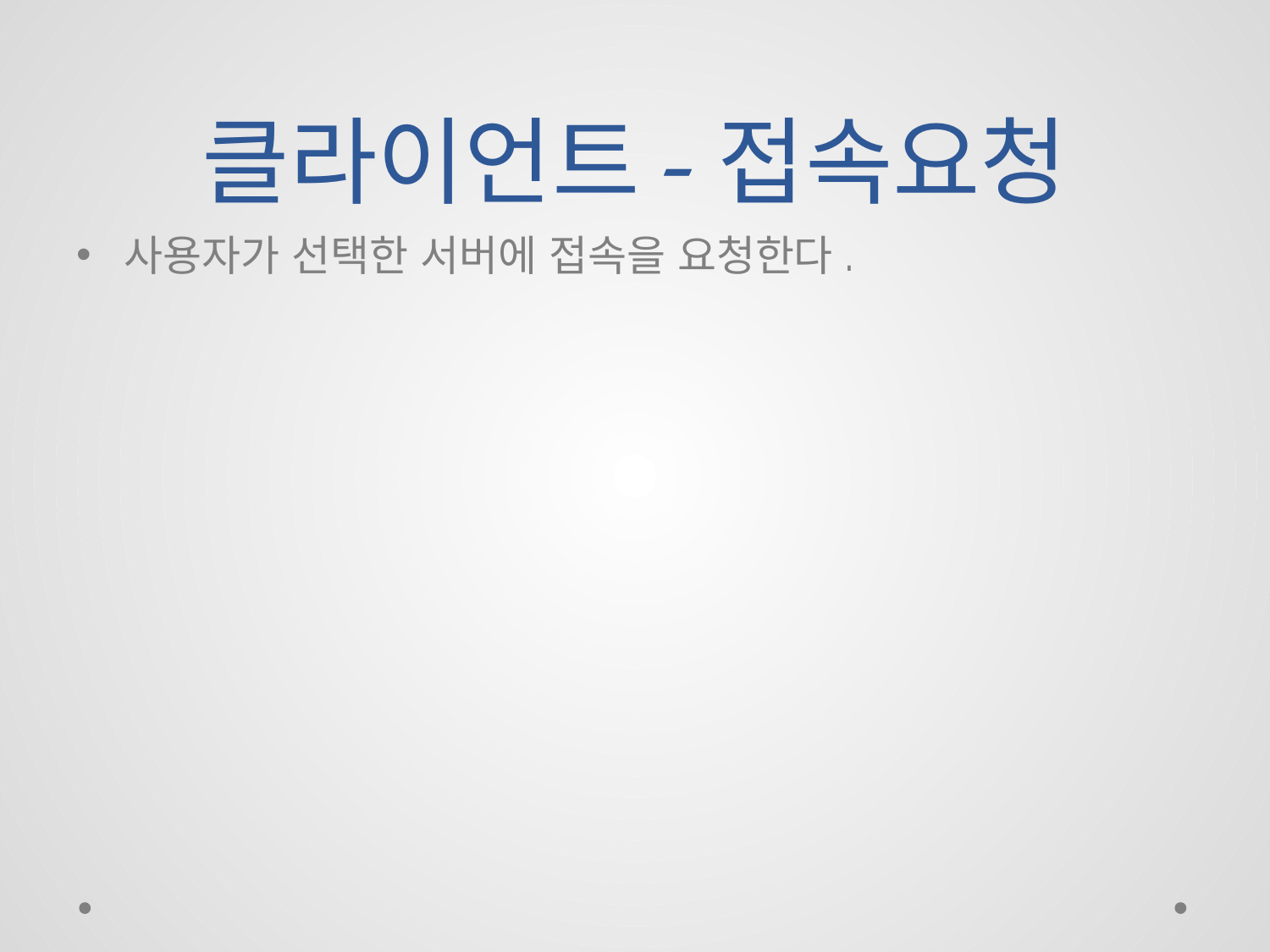

# 클라이언트-접속요청
사용자가 선택한 서버에 접속을 요청한다.